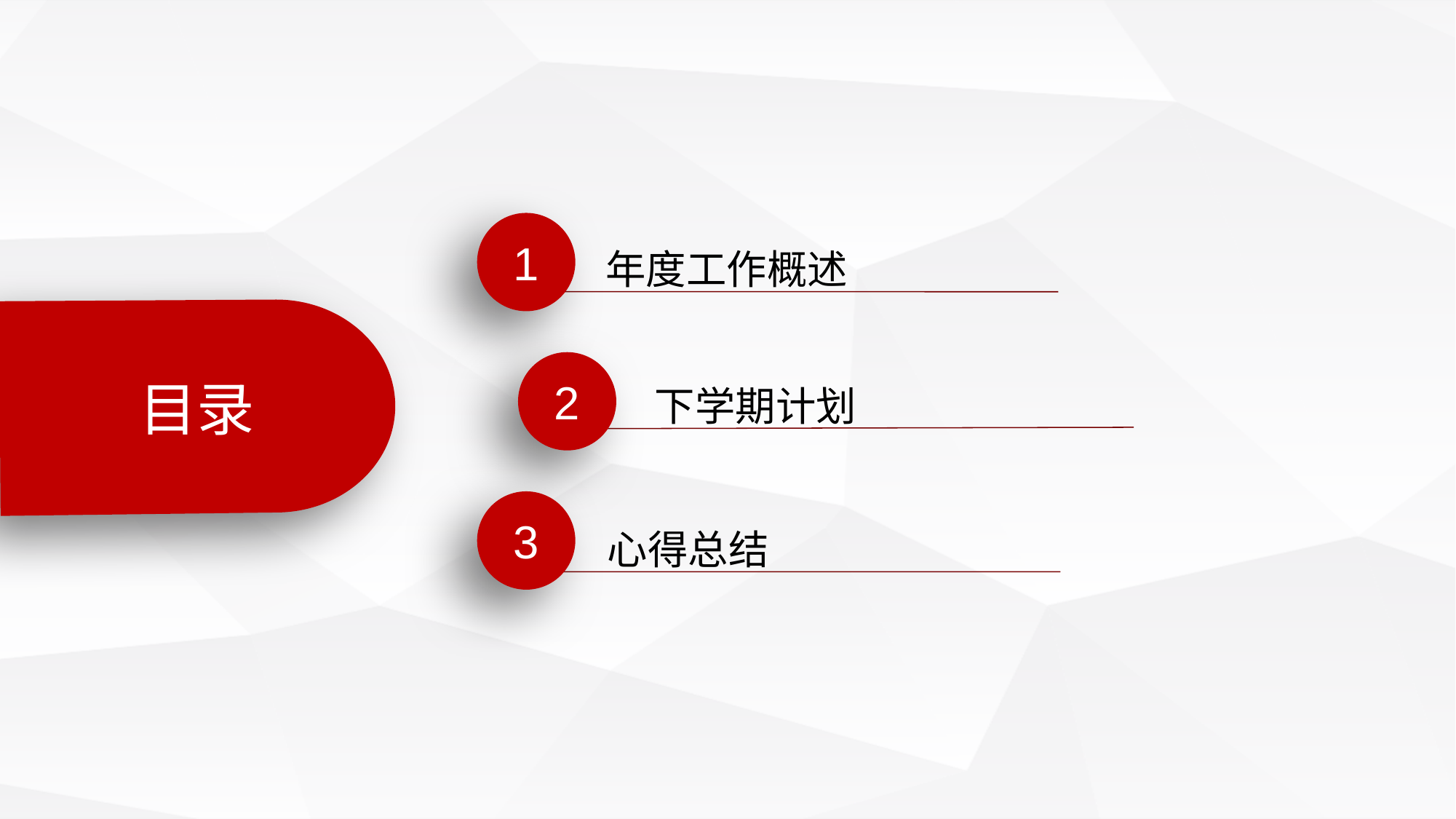

1
年度工作概述

目录
2
下学期计划

3
心得总结